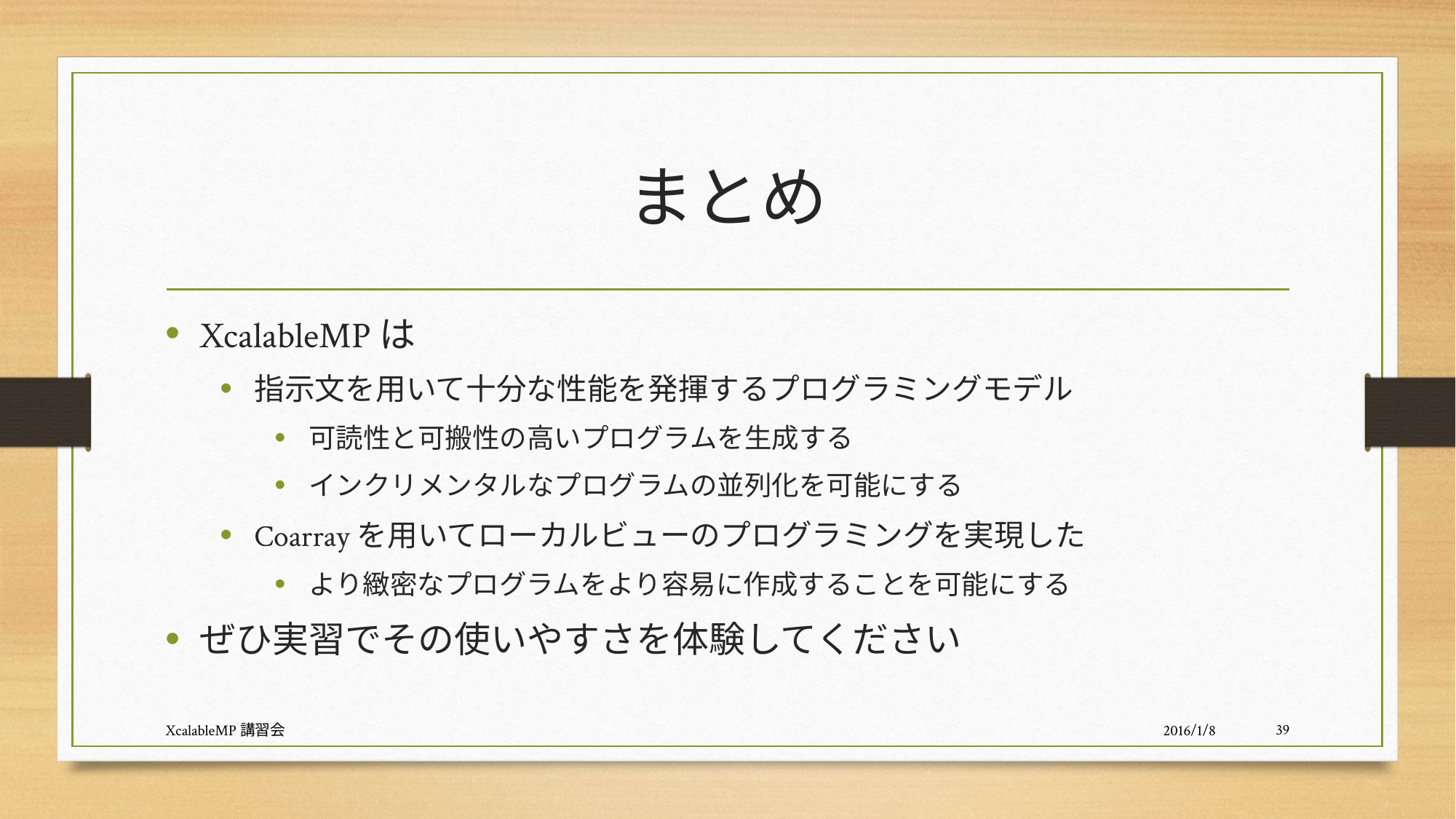

# まとめ
XcalableMPは
指示文を用いて十分な性能を発揮するプログラミングモデル
可読性と可搬性の高いプログラムを生成する
インクリメンタルなプログラムの並列化を可能にする
Coarrayを用いてローカルビューのプログラミングを実現した
より緻密なプログラムをより容易に作成することを可能にする
ぜひ実習でその使いやすさを体験してください

XcalableMP講習会
2016/1/8
39